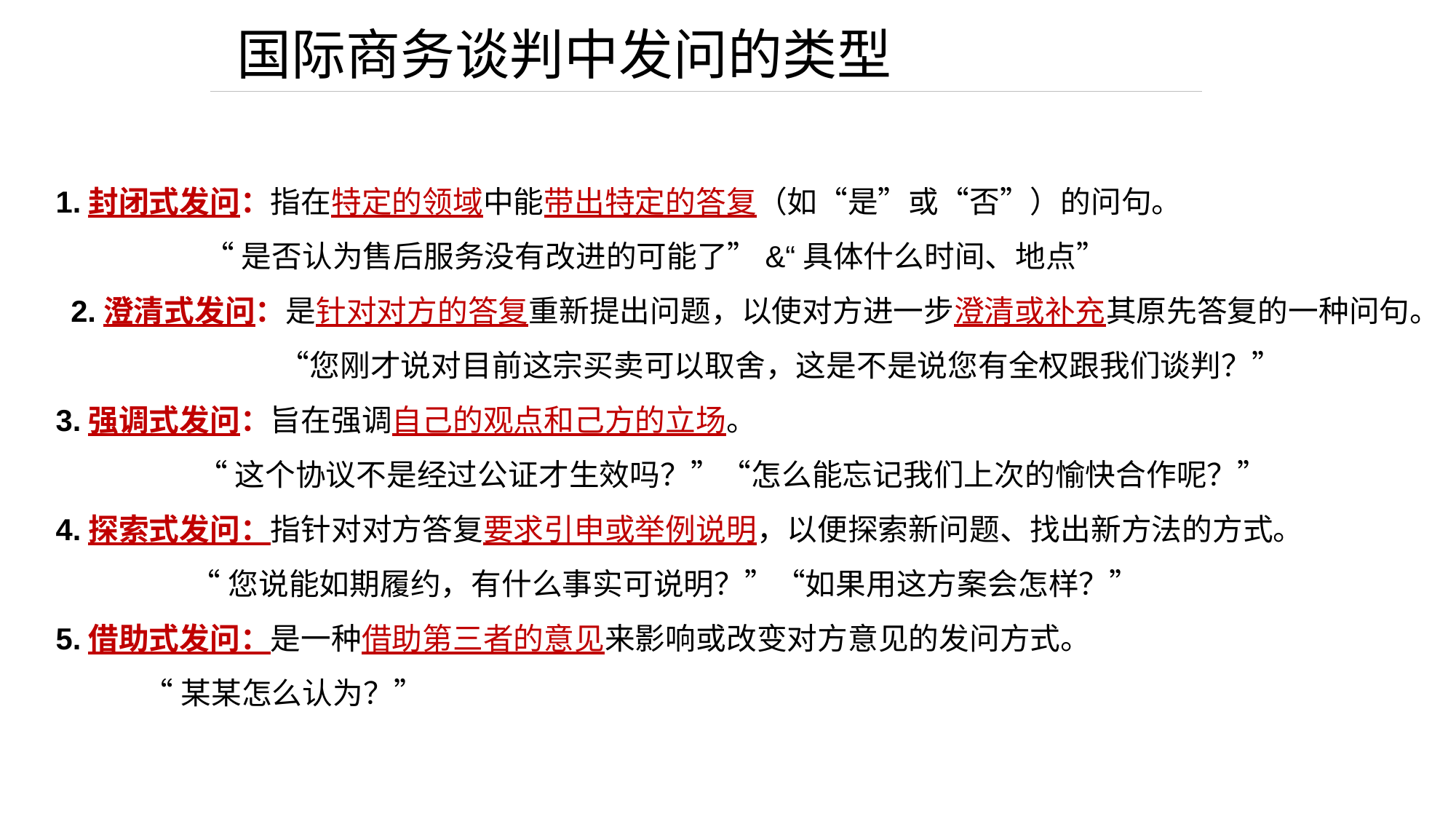

国际商务谈判中发问的类型
1.封闭式发问：指在特定的领域中能带出特定的答复（如“是”或“否”）的问句。
                      “是否认为售后服务没有改进的可能了”&“具体什么时间、地点”
2.澄清式发问：是针对对方的答复重新提出问题，以使对方进一步澄清或补充其原先答复的一种问句。            “您刚才说对目前这宗买卖可以取舍，这是不是说您有全权跟我们谈判？”
3.强调式发问：旨在强调自己的观点和己方的立场。
                     “这个协议不是经过公证才生效吗？”“怎么能忘记我们上次的愉快合作呢？”
4.探索式发问：指针对对方答复要求引申或举例说明，以便探索新问题、找出新方法的方式。
                    “您说能如期履约，有什么事实可说明？”“如果用这方案会怎样？”
5.借助式发问：是一种借助第三者的意见来影响或改变对方意见的发问方式。
             “某某怎么认为？”